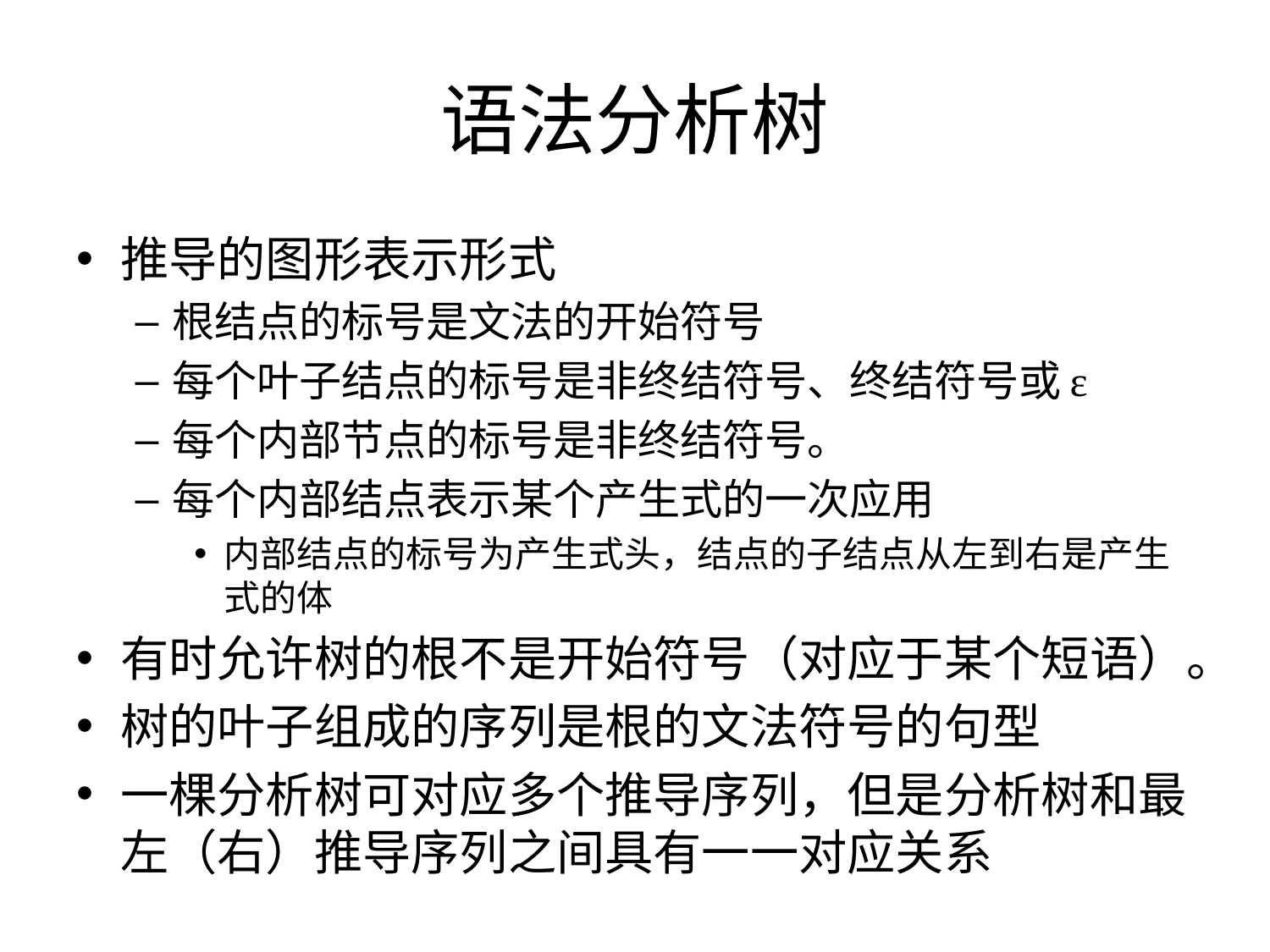

# 语法分析树
推导的图形表示形式
根结点的标号是文法的开始符号
每个叶子结点的标号是非终结符号、终结符号或ε
每个内部节点的标号是非终结符号。
每个内部结点表示某个产生式的一次应用
内部结点的标号为产生式头，结点的子结点从左到右是产生式的体
有时允许树的根不是开始符号（对应于某个短语）。
树的叶子组成的序列是根的文法符号的句型
一棵分析树可对应多个推导序列，但是分析树和最左（右）推导序列之间具有一一对应关系